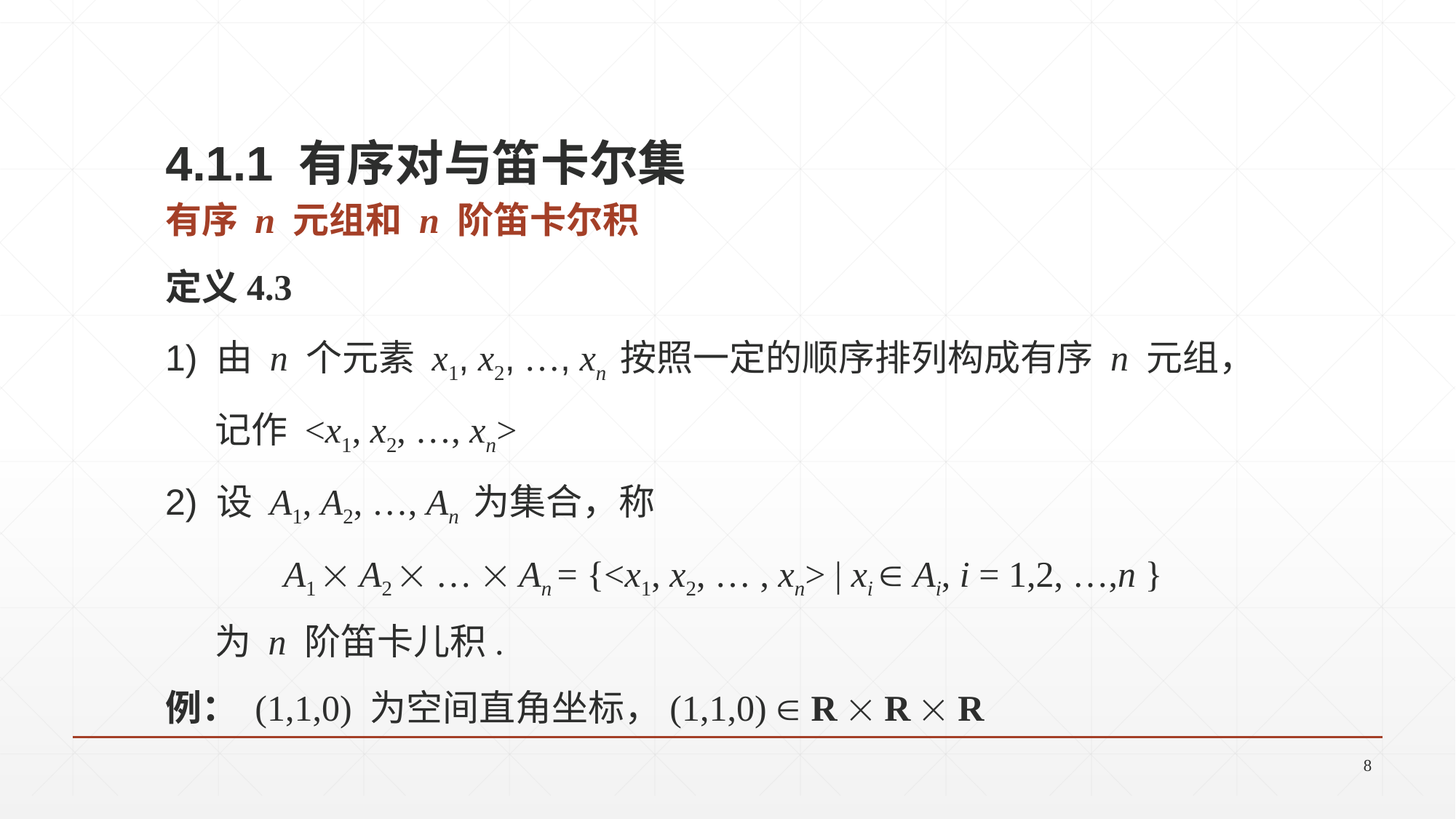

4.1.1 有序对与笛卡尔集
有序 n 元组和 n 阶笛卡尔积
定义4.3
1) 由 n 个元素 x1, x2, …, xn 按照一定的顺序排列构成有序 n 元组，
     记作 <x1, x2, …, xn>
2) 设 A1, A2, …, An 为集合，称
A1 × A2 × … × An = {<x1, x2, … , xn> | xi ∈ Ai, i = 1,2, …,n }
     为 n 阶笛卡儿积.
例： (1,1,0) 为空间直角坐标，(1,1,0) ∈ R × R × R
8